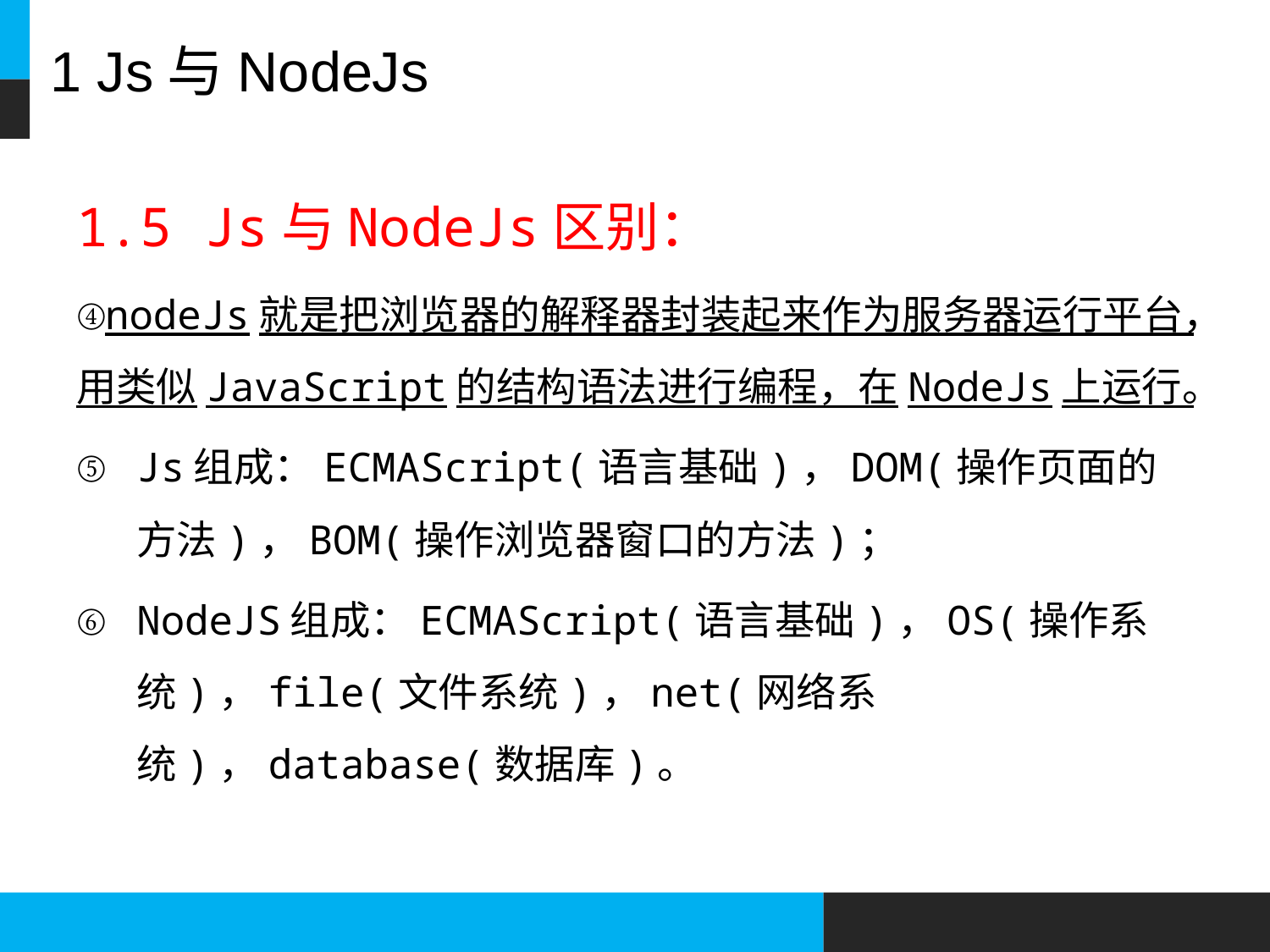

# 1 Js与NodeJs
1.5 Js与NodeJs区别：
nodeJs就是把浏览器的解释器封装起来作为服务器运行平台，用类似JavaScript的结构语法进行编程，在NodeJs上运行。
Js组成：ECMAScript(语言基础)，DOM(操作页面的方法)，BOM(操作浏览器窗口的方法)；
NodeJS组成：ECMAScript(语言基础)，OS(操作系统)，file(文件系统)，net(网络系统)，database(数据库)。